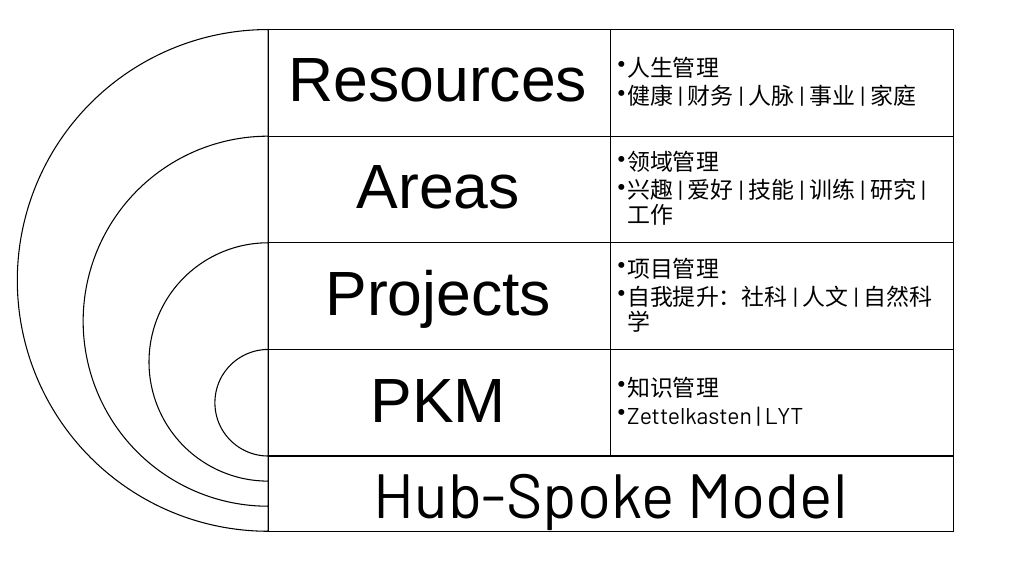

Resources
人生管理
健康|财务|人脉|事业|家庭

Areas
领域管理
兴趣|爱好|技能|训练|研究|工作

Projects
项目管理
自我提升：社科|人文|自然科学

PKM
知识管理
Zettelkasten | LYT
Hub-Spoke Model